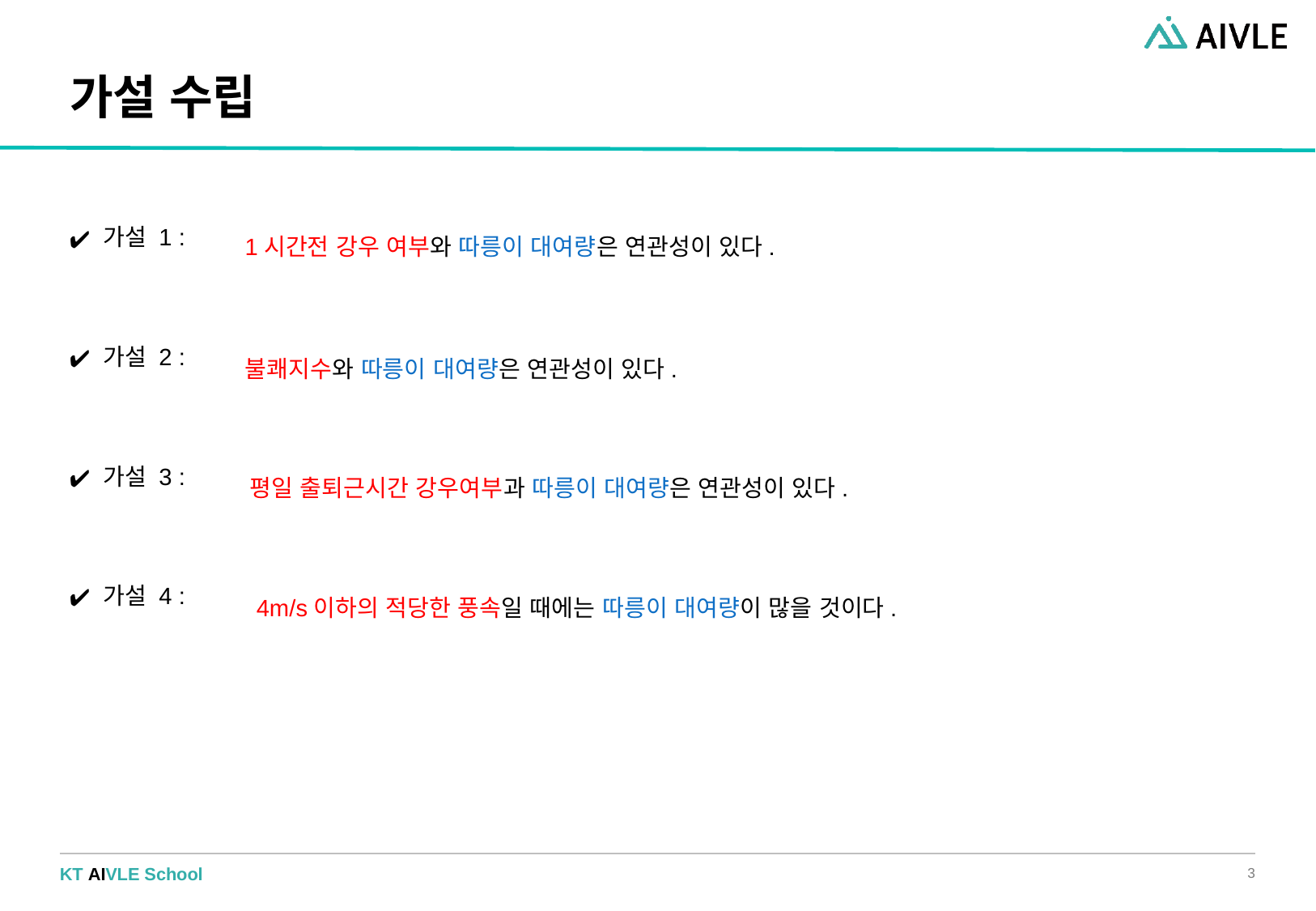

# 가설 수립
1시간전 강우 여부와 따릉이 대여량은 연관성이 있다.

가설 1 :
가설 2 :
불쾌지수와 따릉이 대여량은 연관성이 있다.
가설 3 :
평일 출퇴근시간 강우여부과 따릉이 대여량은 연관성이 있다.
가설 4 :
 4m/s이하의 적당한 풍속일 때에는 따릉이 대여량이 많을 것이다.